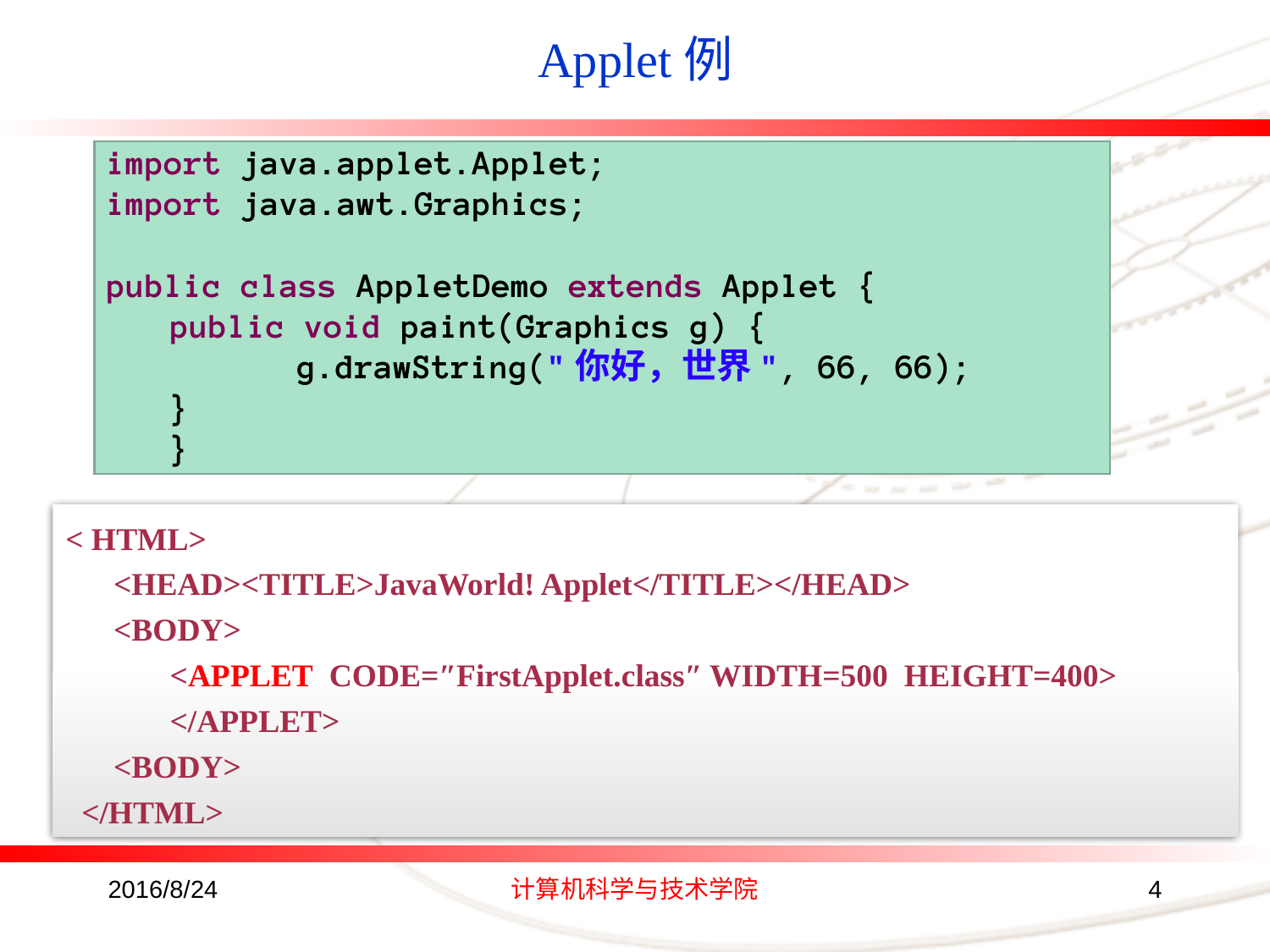

# Applet例

import java.applet.Applet;
import java.awt.Graphics;

public class AppletDemo extends Applet {
public void paint(Graphics g) {
	g.drawString("你好，世界", 66, 66);
}
}

< HTML>
      <HEAD><TITLE>JavaWorld! Applet</TITLE></HEAD>
      <BODY>
             <APPLET  CODE=″FirstApplet.class″ WIDTH=500  HEIGHT=400>
             </APPLET>
      <BODY>
  </HTML>
2016/8/24
计算机科学与技术学院
4